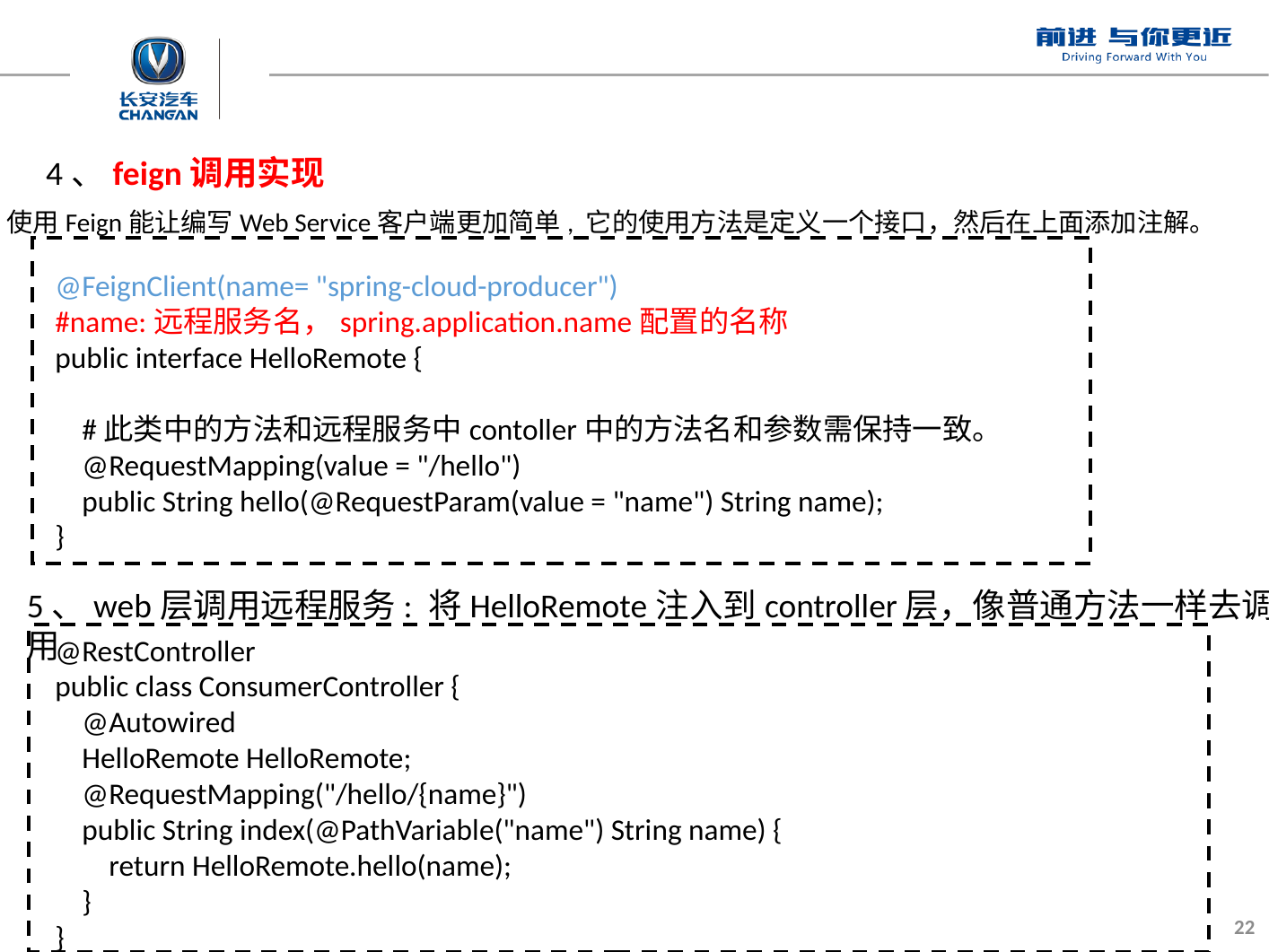

4、feign调用实现
使用Feign能让编写Web Service客户端更加简单, 它的使用方法是定义一个接口，然后在上面添加注解。

@FeignClient(name= "spring-cloud-producer")
#name:远程服务名，spring.application.name配置的名称
public interface HelloRemote {

    #此类中的方法和远程服务中contoller中的方法名和参数需保持一致。
    @RequestMapping(value = "/hello")
    public String hello(@RequestParam(value = "name") String name);
}
5、web层调用远程服务: 将HelloRemote注入到controller层，像普通方法一样去调用

@RestController
public class ConsumerController {
    @Autowired
    HelloRemote HelloRemote;
    @RequestMapping("/hello/{name}")
    public String index(@PathVariable("name") String name) {
        return HelloRemote.hello(name);
    }
}